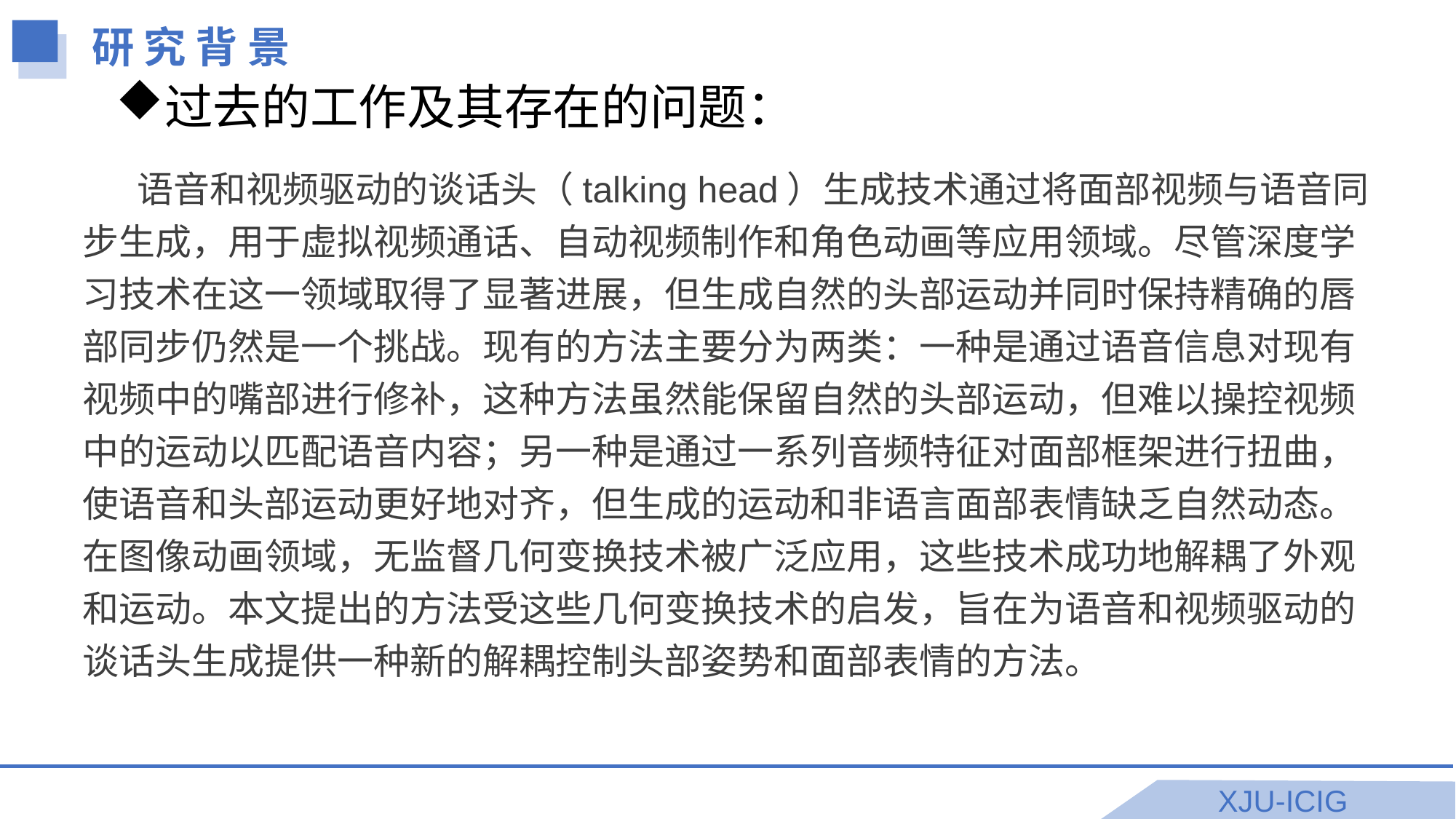

研 究 背 景

过去的工作及其存在的问题：
语音和视频驱动的谈话头（talking head）生成技术通过将面部视频与语音同步生成，用于虚拟视频通话、自动视频制作和角色动画等应用领域。尽管深度学习技术在这一领域取得了显著进展，但生成自然的头部运动并同时保持精确的唇部同步仍然是一个挑战。现有的方法主要分为两类：一种是通过语音信息对现有视频中的嘴部进行修补，这种方法虽然能保留自然的头部运动，但难以操控视频中的运动以匹配语音内容；另一种是通过一系列音频特征对面部框架进行扭曲，使语音和头部运动更好地对齐，但生成的运动和非语言面部表情缺乏自然动态。在图像动画领域，无监督几何变换技术被广泛应用，这些技术成功地解耦了外观和运动。本文提出的方法受这些几何变换技术的启发，旨在为语音和视频驱动的谈话头生成提供一种新的解耦控制头部姿势和面部表情的方法。
XJU-ICIG